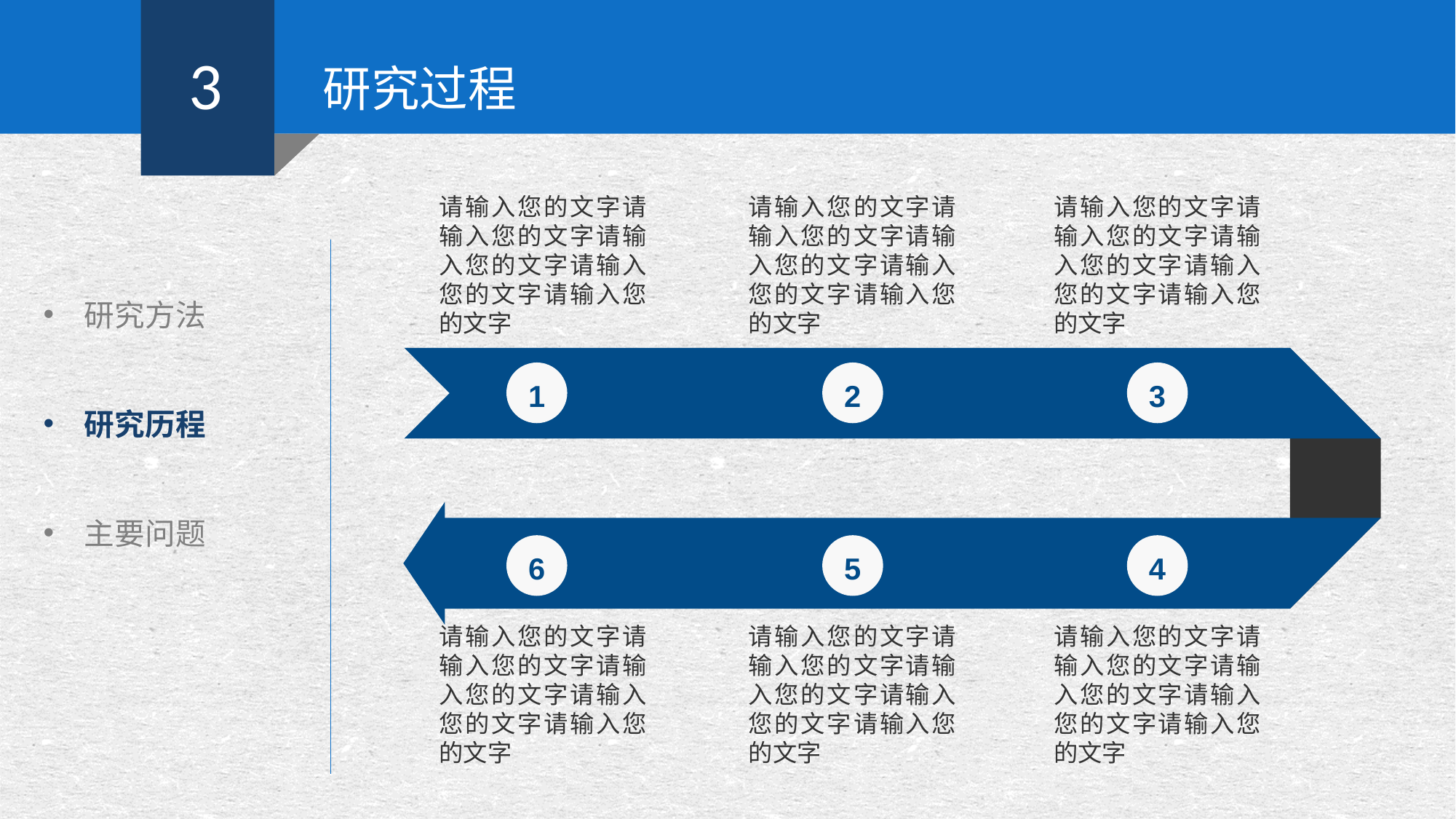

3
研究过程

请输入您的文字请输入您的文字请输入您的文字请输入您的文字请输入您的文字
请输入您的文字请输入您的文字请输入您的文字请输入您的文字请输入您的文字
请输入您的文字请输入您的文字请输入您的文字请输入您的文字请输入您的文字
研究方法
研究历程
主要问题

1
2
3

6
5
4
请输入您的文字请输入您的文字请输入您的文字请输入您的文字请输入您的文字
请输入您的文字请输入您的文字请输入您的文字请输入您的文字请输入您的文字
请输入您的文字请输入您的文字请输入您的文字请输入您的文字请输入您的文字